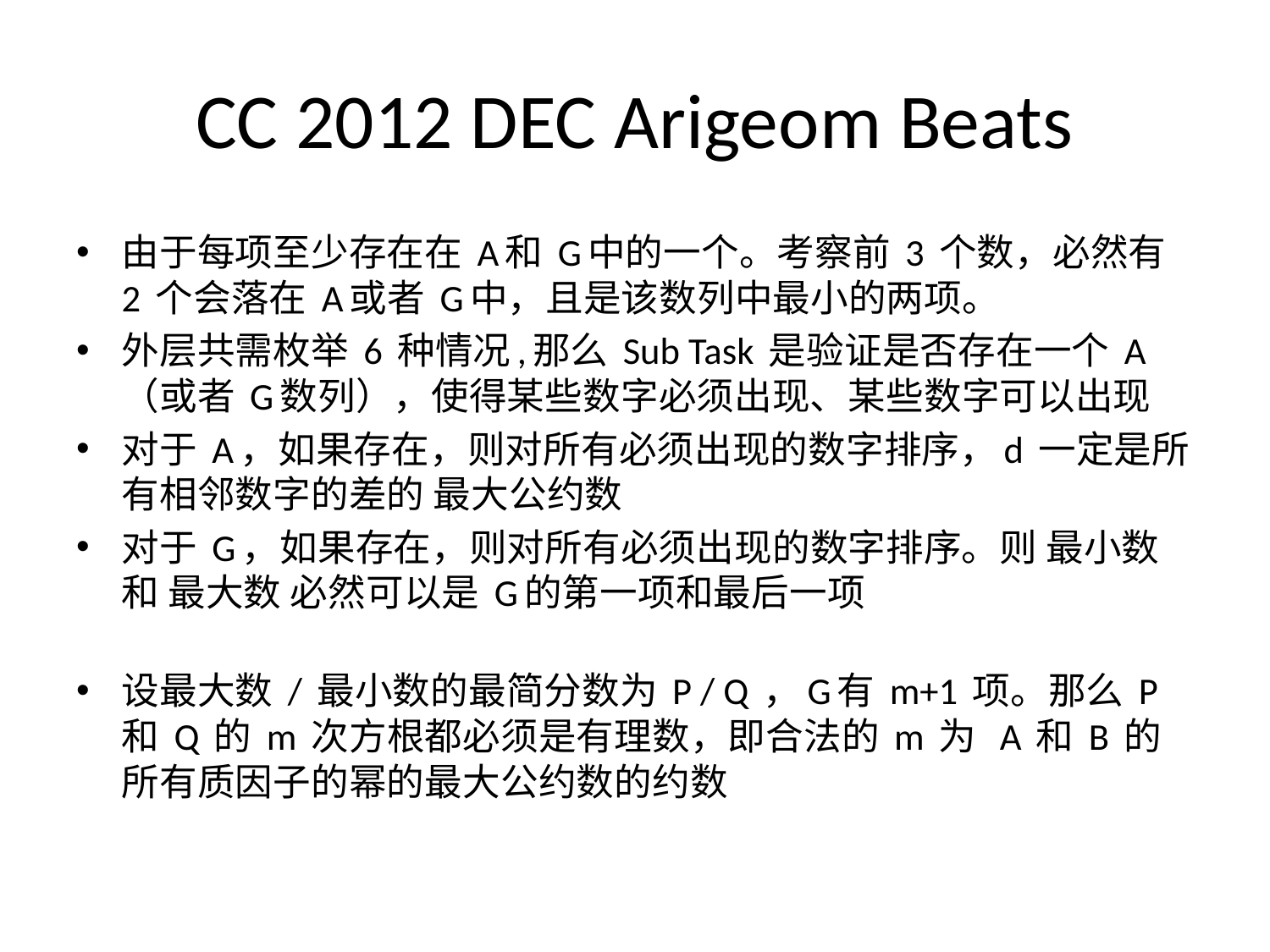

# CC 2012 DEC Arigeom Beats
由于每项至少存在在 A和 G中的一个。考察前 3 个数，必然有 2 个会落在 A或者 G中，且是该数列中最小的两项。
外层共需枚举 6 种情况,那么 Sub Task 是验证是否存在一个 A（或者 G数列），使得某些数字必须出现、某些数字可以出现
对于 A，如果存在，则对所有必须出现的数字排序，d 一定是所有相邻数字的差的 最大公约数
对于 G，如果存在，则对所有必须出现的数字排序。则 最小数 和 最大数 必然可以是 G的第一项和最后一项
设最大数 / 最小数的最简分数为 P / Q ，G有 m+1 项。那么 P和 Q 的 m 次方根都必须是有理数，即合法的 m 为  A 和 B 的所有质因子的幂的最大公约数的约数